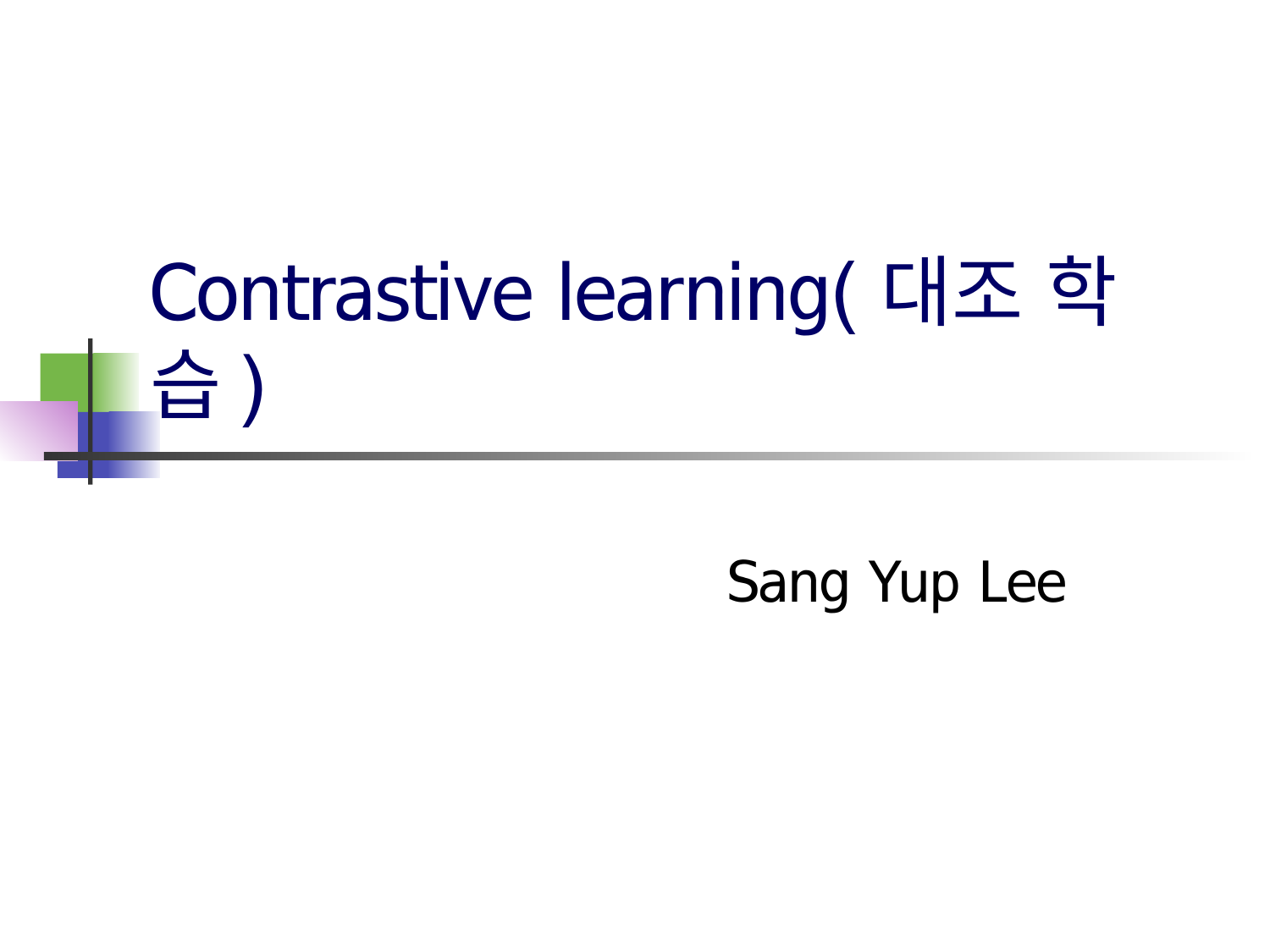

# Contrastive learning(대조 학습)
Sang Yup Lee